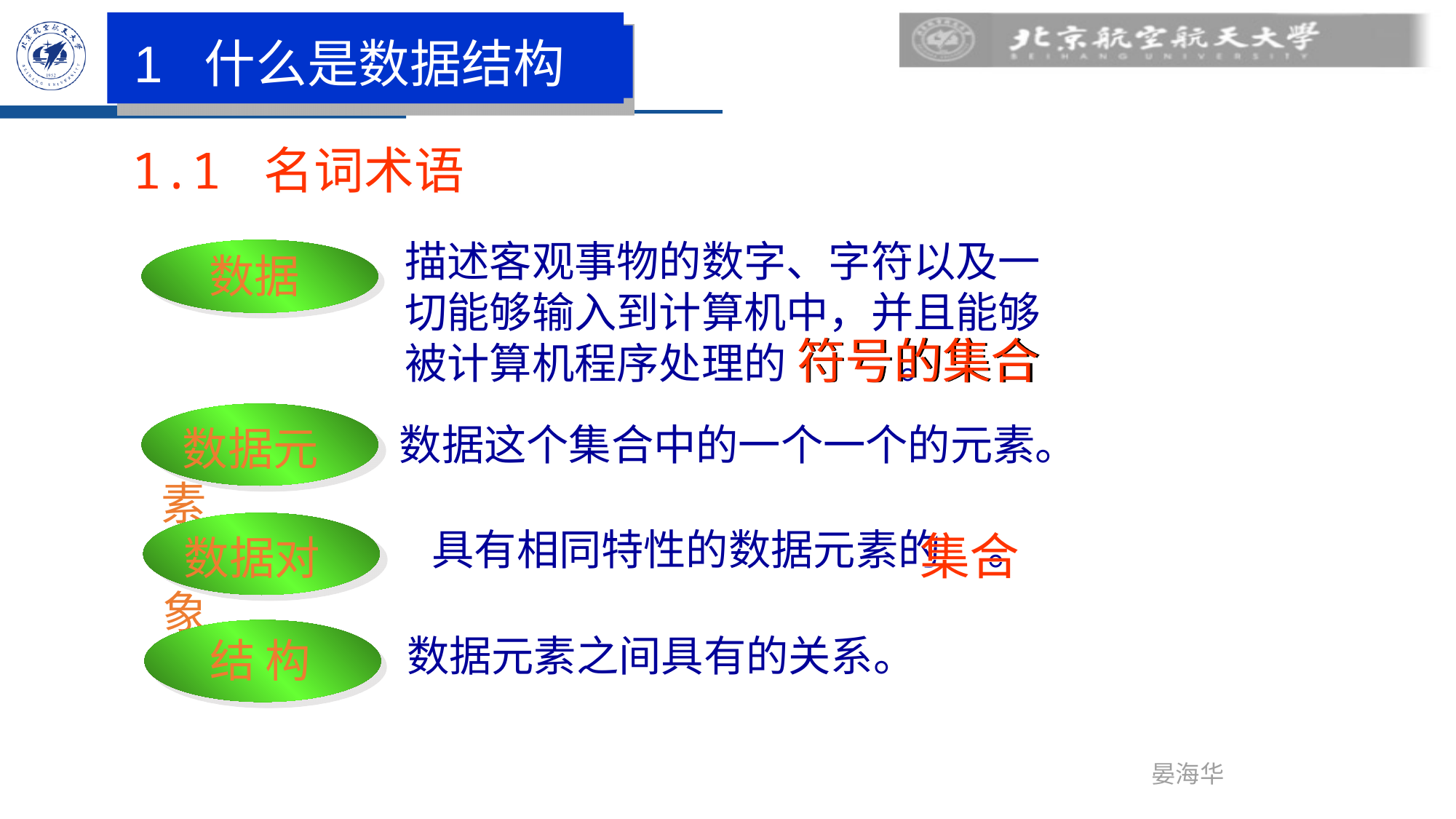

1  什么是数据结构
1.1 名词术语
描述客观事物的数字、字符以及一切能够输入到计算机中，并且能够被计算机程序处理的            。
符号的集合

数据

 数据元素
 数据这个集合中的一个一个的元素。

 数据对象
 具有相同特性的数据元素的     。
集合

结 构
数据元素之间具有的关系。